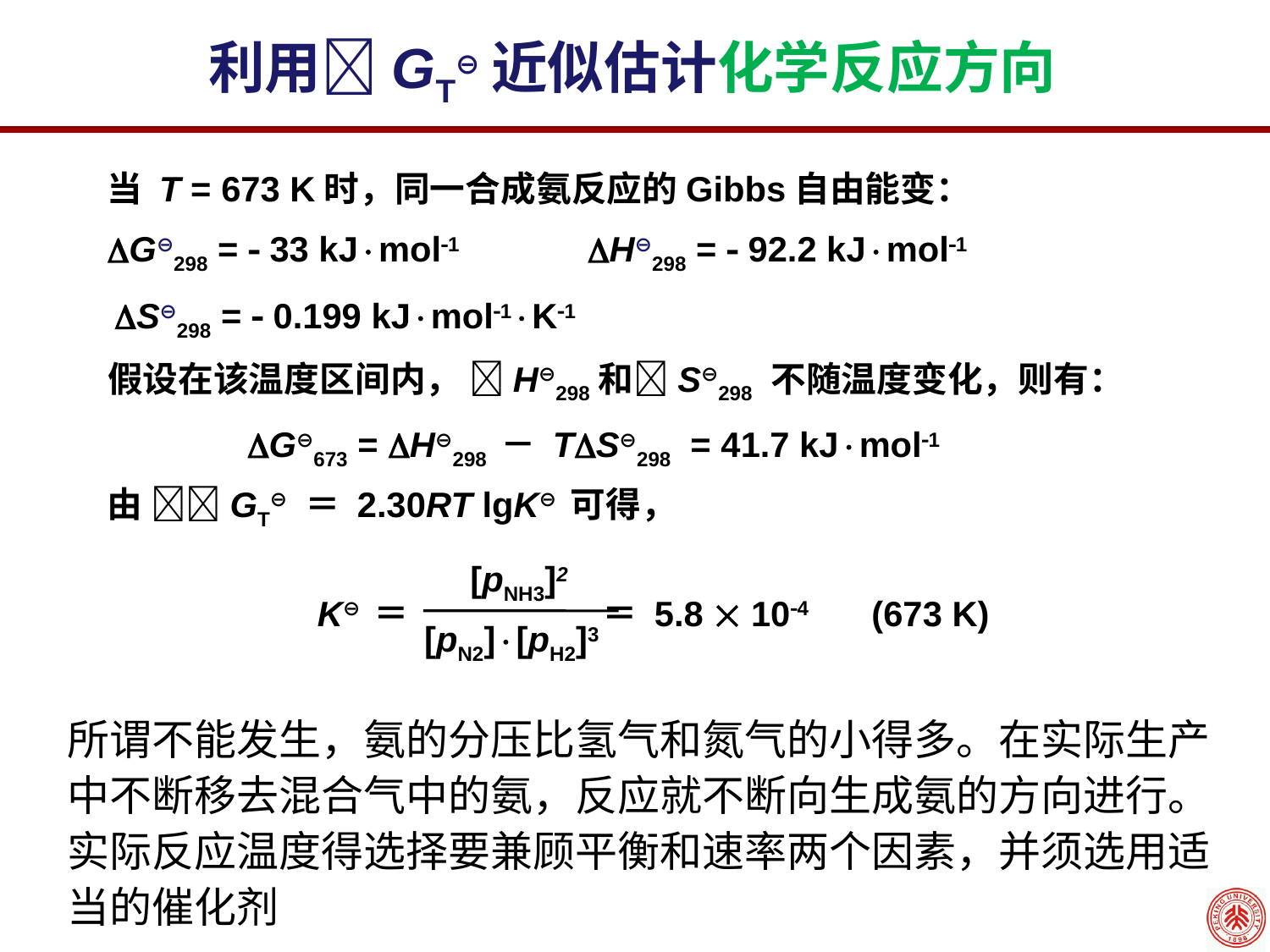

利用ΔGT⊖近似估计化学反应方向

当 T = 673 K时，同一合成氨反应的Gibbs自由能变：
ΔG⊖298 = − 33 kJ⋅mol−1
ΔH⊖298 = − 92.2 kJ⋅mol−1
ΔS⊖298 = − 0.199 kJ⋅mol−1⋅K−1
假设在该温度区间内， ΔH⊖298和ΔS⊖298 不随温度变化，则有：
ΔG⊖673 = ΔH⊖298 － TΔS⊖298  = 41.7 kJ⋅mol−1
由 −ΔGT⊖ ＝ 2.30RT lgK⊖ 可得，
[pNH3]2
K⊖ ＝                        ＝ 5.8 × 10−4           (673 K)
[pN2]⋅[pH2]3

所谓不能发生，氨的分压比氢气和氮气的小得多。在实际生产中不断移去混合气中的氨，反应就不断向生成氨的方向进行。实际反应温度得选择要兼顾平衡和速率两个因素，并须选用适当的催化剂